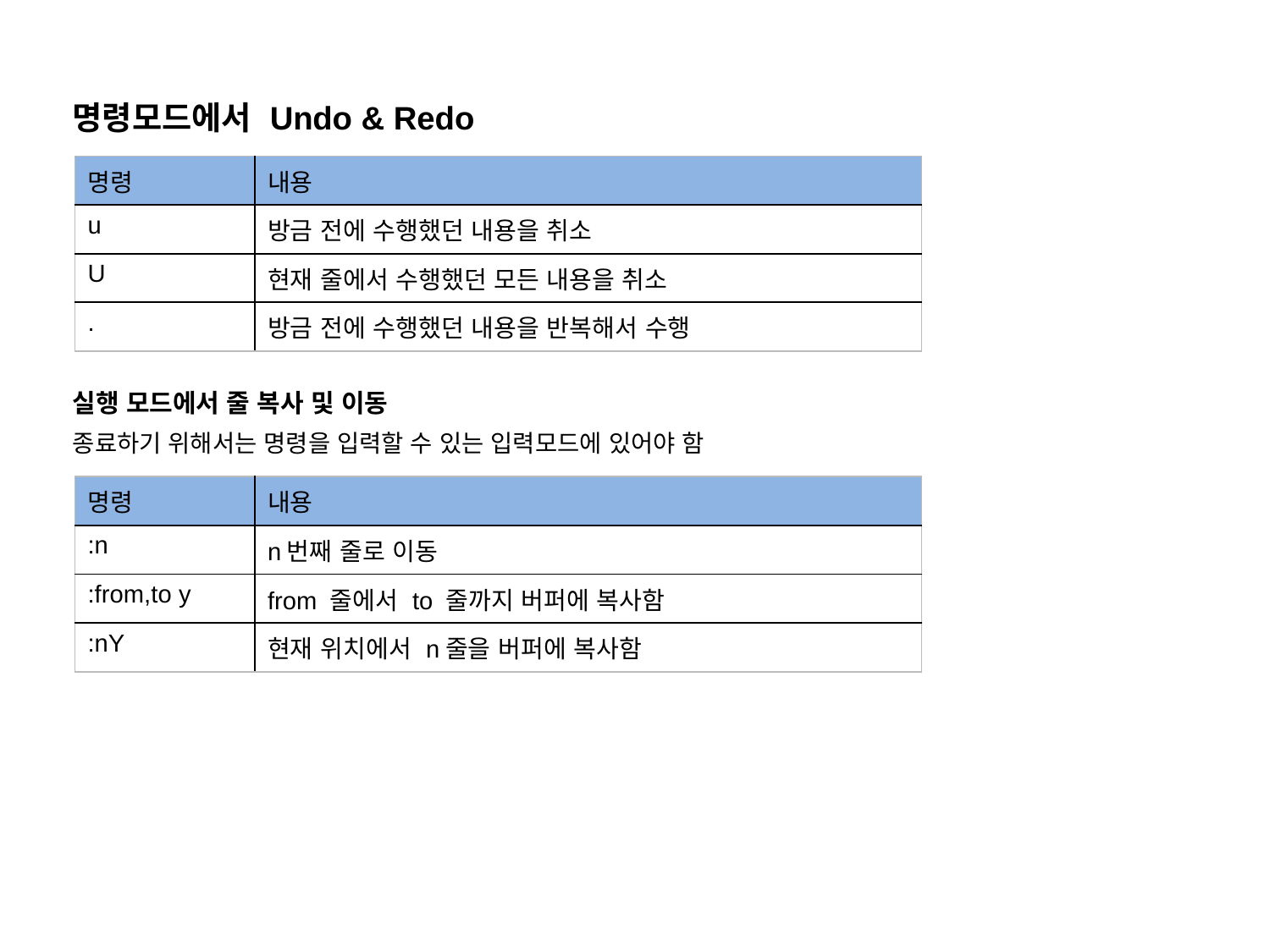

명령모드에서 Undo & Redo

| 명령 | 내용 |
| --- | --- |
| u | 방금 전에 수행했던 내용을 취소 |
| U | 현재 줄에서 수행했던 모든 내용을 취소 |
| . | 방금 전에 수행했던 내용을 반복해서 수행 |
실행 모드에서 줄 복사 및 이동
종료하기 위해서는 명령을 입력할 수 있는 입력모드에 있어야 함

| 명령 | 내용 |
| --- | --- |
| :n | n번째 줄로 이동 |
| :from,to y | from 줄에서 to 줄까지 버퍼에 복사함 |
| :nY | 현재 위치에서 n줄을 버퍼에 복사함 |